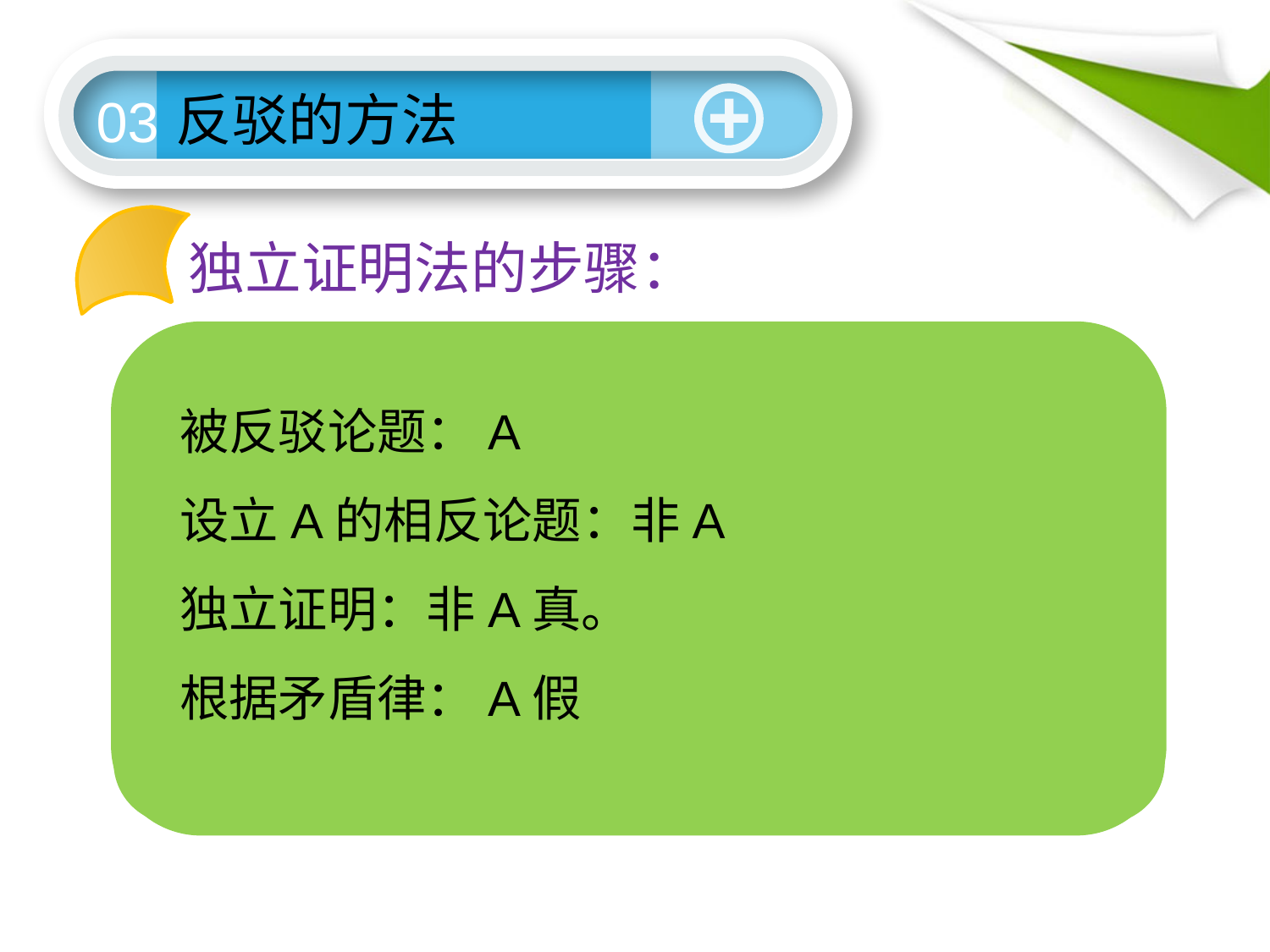

反驳的方法
03

独立证明法的步骤：

A  —  B
B  —  A
被反驳论题：A
设立A的相反论题：非A
独立证明：非A真。
根据矛盾律：A假